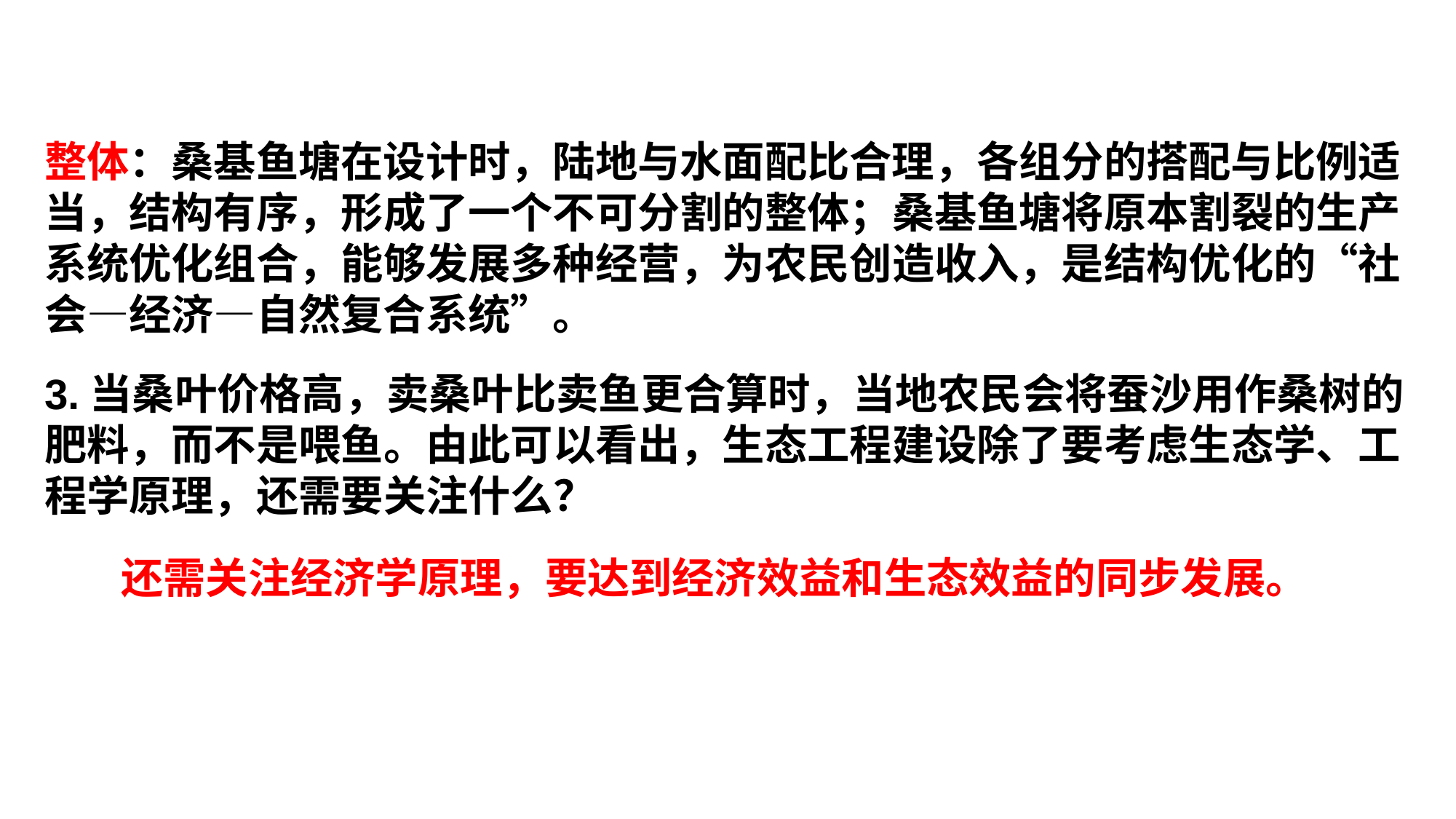

整体：桑基鱼塘在设计时，陆地与水面配比合理，各组分的搭配与比例适当，结构有序，形成了一个不可分割的整体；桑基鱼塘将原本割裂的生产系统优化组合，能够发展多种经营，为农民创造收入，是结构优化的“社会—经济—自然复合系统”。
3.当桑叶价格高，卖桑叶比卖鱼更合算时，当地农民会将蚕沙用作桑树的肥料，而不是喂鱼。由此可以看出，生态工程建设除了要考虑生态学、工程学原理，还需要关注什么？
还需关注经济学原理，要达到经济效益和生态效益的同步发展。